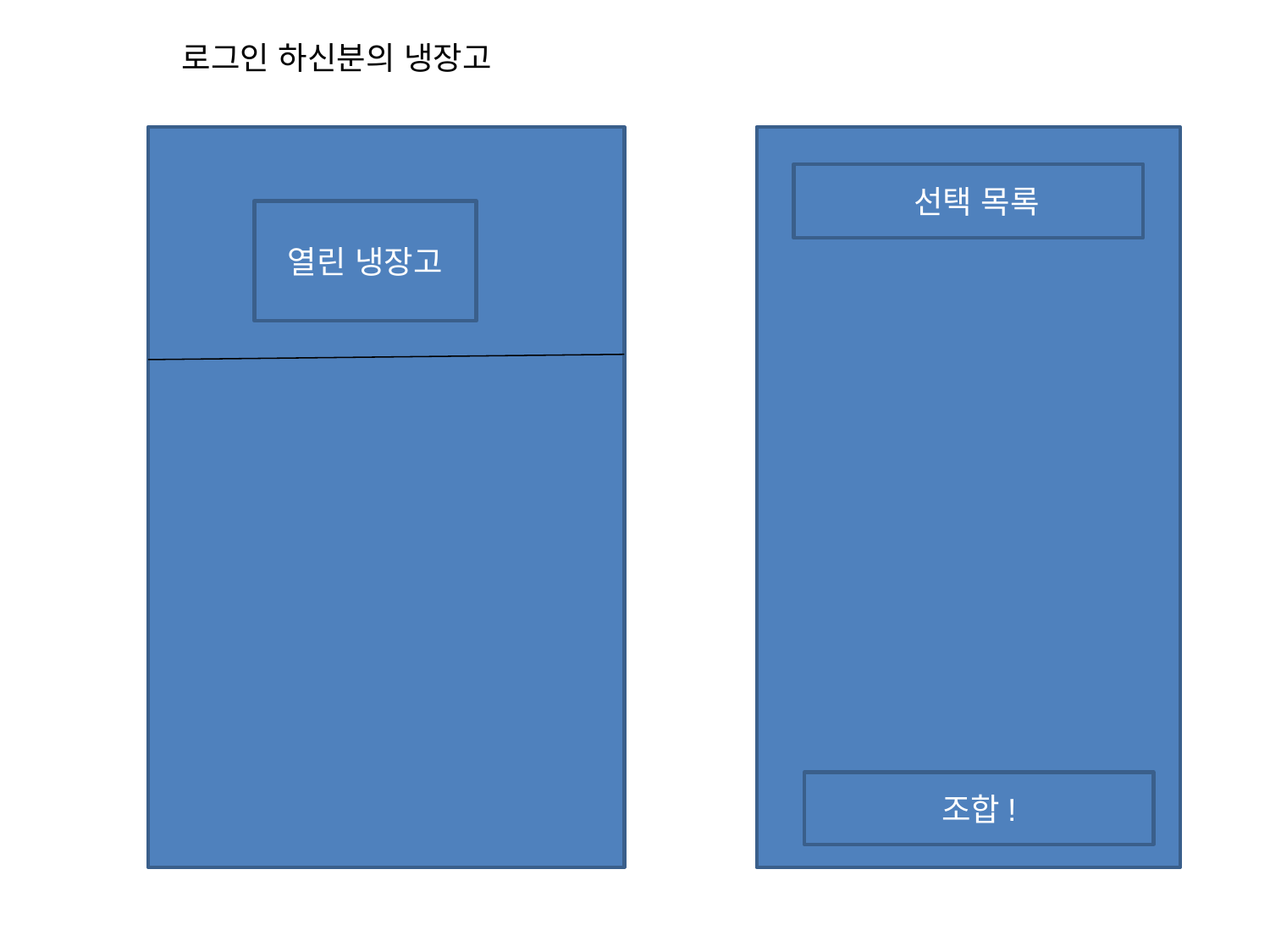

로그인 하신분의 냉장고

 선택 목록
열린 냉장고
조합!